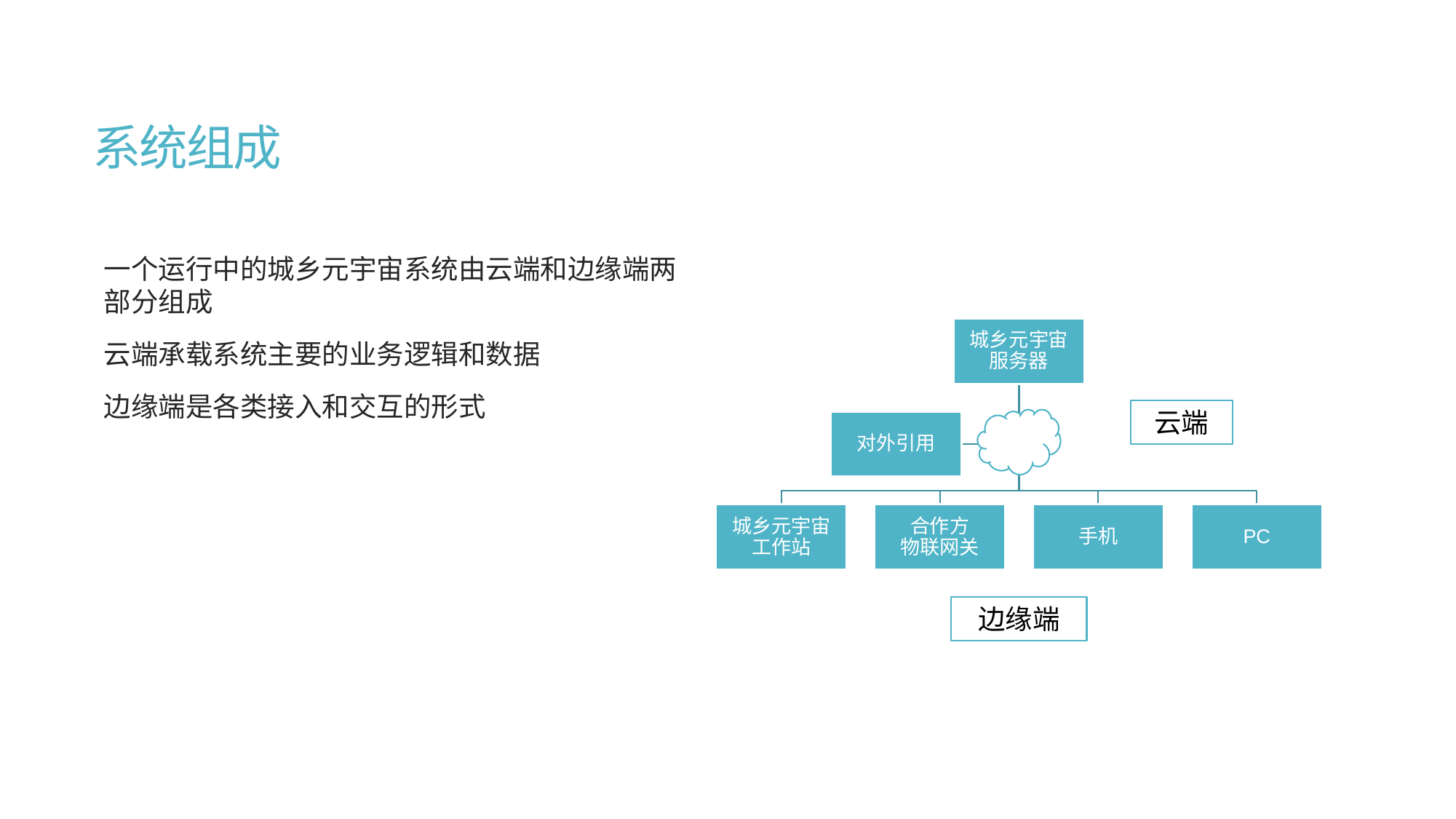

# 系统组成
一个运行中的城乡元宇宙系统由云端和边缘端两部分组成
云端承载系统主要的业务逻辑和数据
边缘端是各类接入和交互的形式
城乡元宇宙
服务器
城乡元宇宙
工作站
合作方
物联网关
手机
PC
对外引用
云端

边缘端